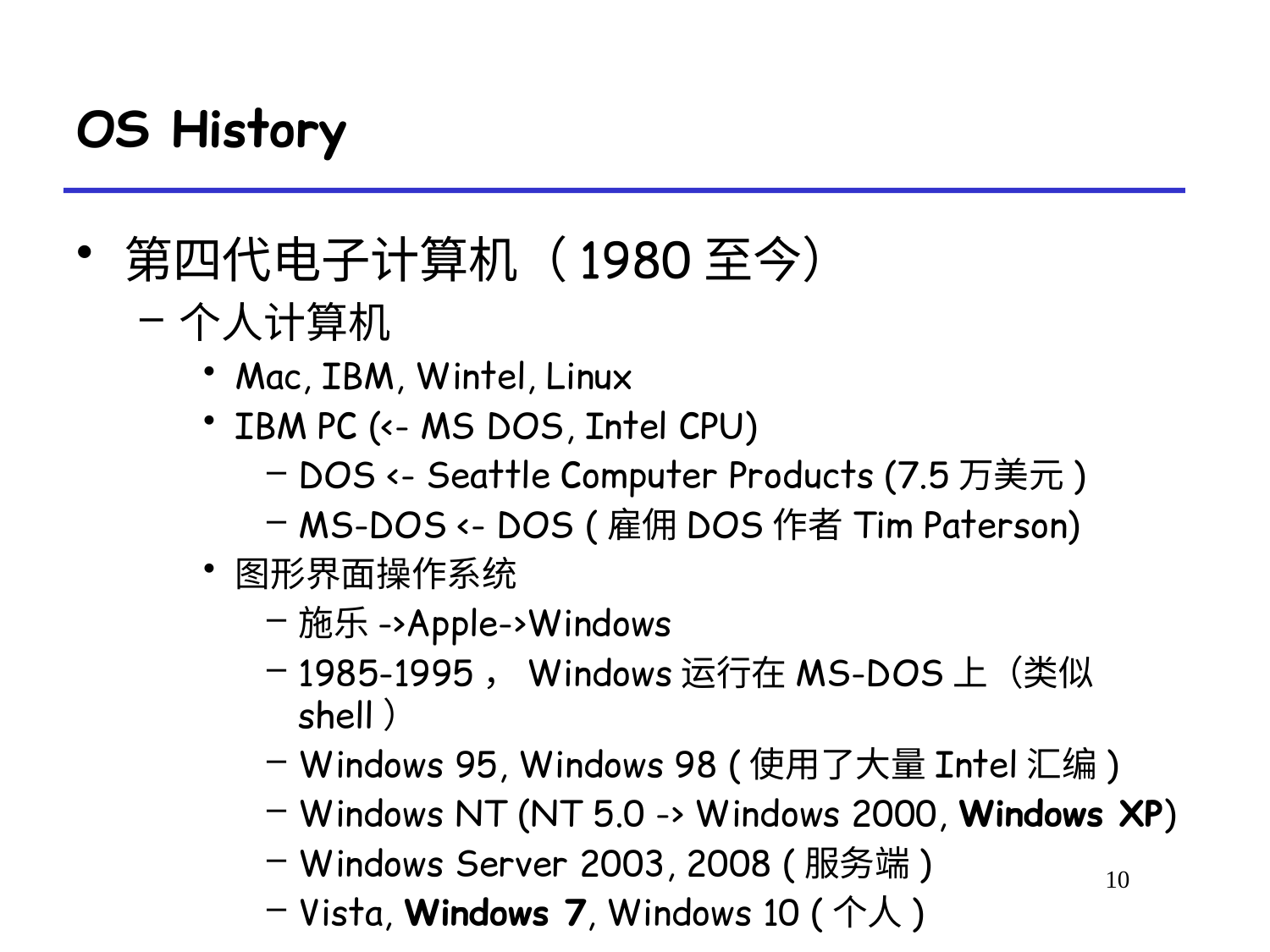

# OS History
第四代电子计算机（1980至今）
个人计算机
Mac, IBM, Wintel, Linux
IBM PC (<- MS DOS, Intel CPU)
DOS <- Seattle Computer Products (7.5万美元)
MS-DOS <- DOS (雇佣DOS作者Tim Paterson)
图形界面操作系统
施乐->Apple->Windows
1985-1995，Windows运行在MS-DOS上（类似shell）
Windows 95, Windows 98 (使用了大量Intel汇编)
Windows NT (NT 5.0 -> Windows 2000, Windows XP)
Windows Server 2003, 2008 (服务端)
Vista, Windows 7, Windows 10 (个人)
10